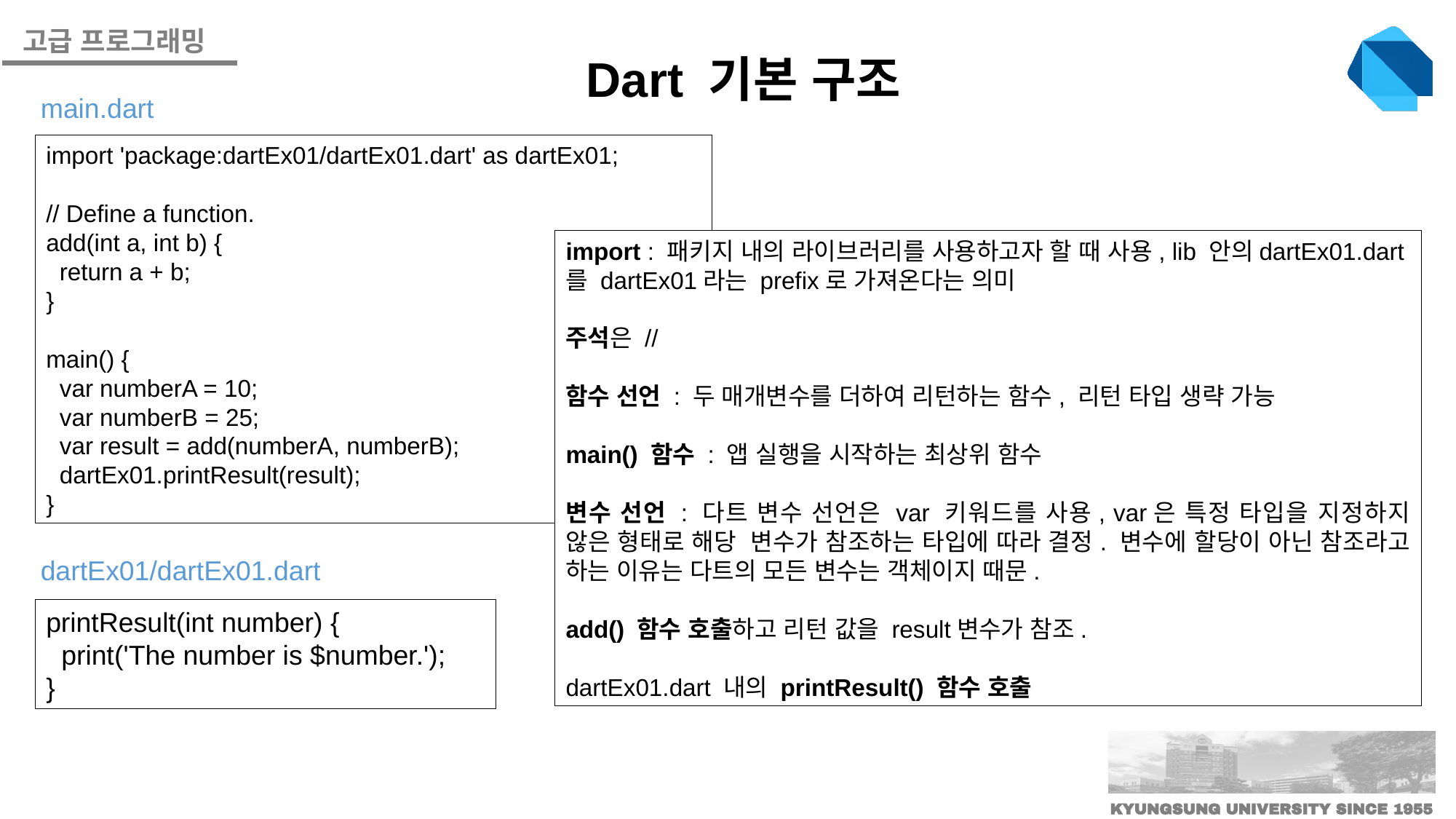

Dart 기본 구조
main.dart
import 'package:dartEx01/dartEx01.dart' as dartEx01;

// Define a function.
add(int a, int b) {
  return a + b;
}

main() {
  var numberA = 10;
  var numberB = 25;
  var result = add(numberA, numberB);
  dartEx01.printResult(result);
}
import : 패키지 내의 라이브러리를 사용하고자 할 때 사용, lib 안의dartEx01.dart를 dartEx01라는 prefix로 가져온다는 의미

주석은 //

함수 선언 : 두 매개변수를 더하여 리턴하는 함수, 리턴 타입 생략 가능

main() 함수 : 앱 실행을 시작하는 최상위 함수

변수 선언 : 다트 변수 선언은 var 키워드를 사용, var은 특정 타입을 지정하지 않은 형태로 해당  변수가 참조하는 타입에 따라 결정. 변수에 할당이 아닌 참조라고 하는 이유는 다트의 모든 변수는 객체이지 때문.

add() 함수 호출하고 리턴 값을 result변수가 참조.

dartEx01.dart 내의 printResult() 함수 호출
dartEx01/dartEx01.dart
printResult(int number) {
  print('The number is $number.');
}